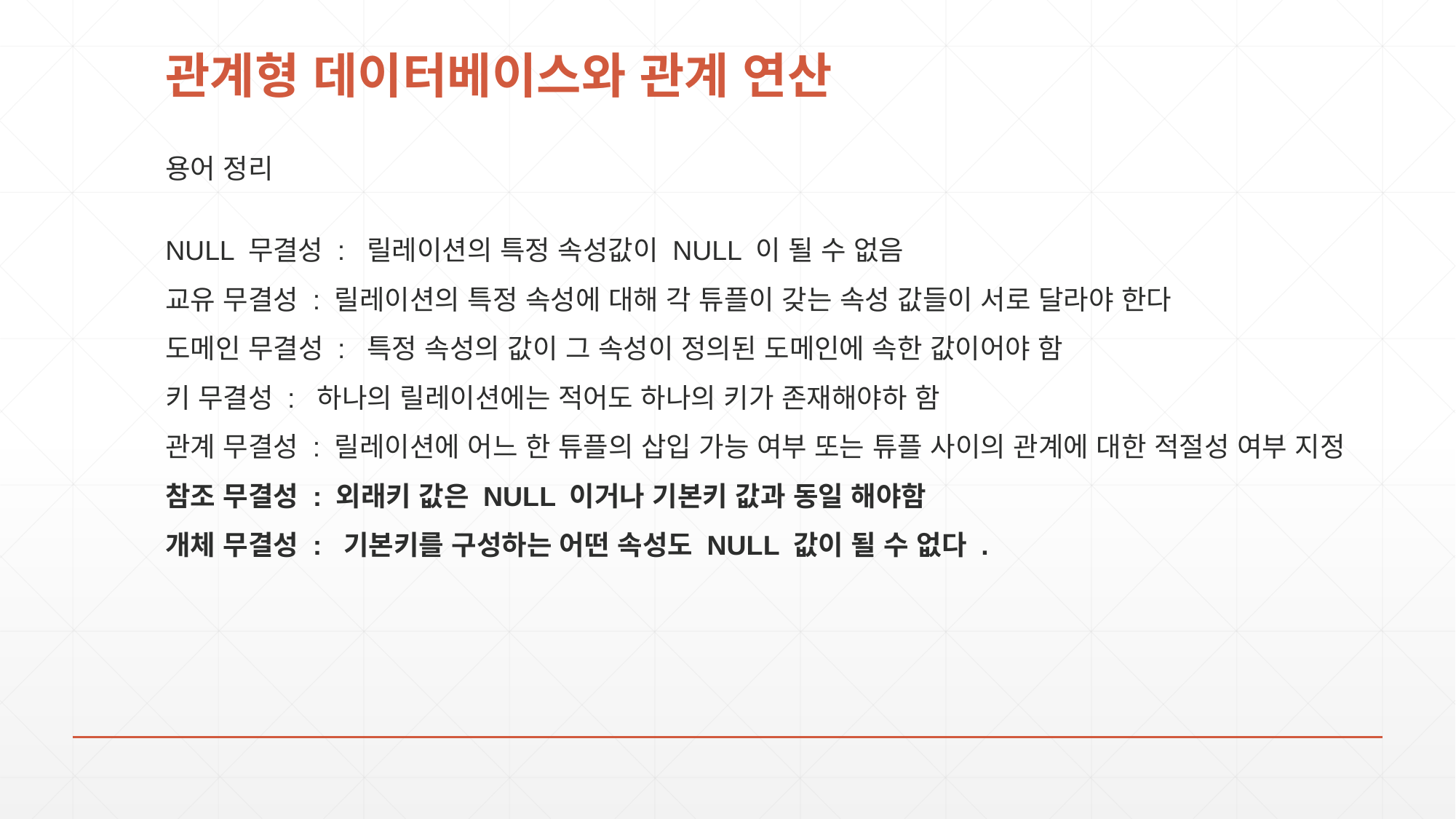

# 관계형 데이터베이스와 관계 연산
용어 정리

NULL 무결성 :  릴레이션의 특정 속성값이 NULL 이 될 수 없음
교유 무결성 : 릴레이션의 특정 속성에 대해 각 튜플이 갖는 속성 값들이 서로 달라야 한다
도메인 무결성 :  특정 속성의 값이 그 속성이 정의된 도메인에 속한 값이어야 함
키 무결성 :  하나의 릴레이션에는 적어도 하나의 키가 존재해야하 함
관계 무결성 : 릴레이션에 어느 한 튜플의 삽입 가능 여부 또는 튜플 사이의 관계에 대한 적절성 여부 지정
참조 무결성 : 외래키 값은 NULL 이거나 기본키 값과 동일 해야함
개체 무결성 :  기본키를 구성하는 어떤 속성도 NULL 값이 될 수 없다 .